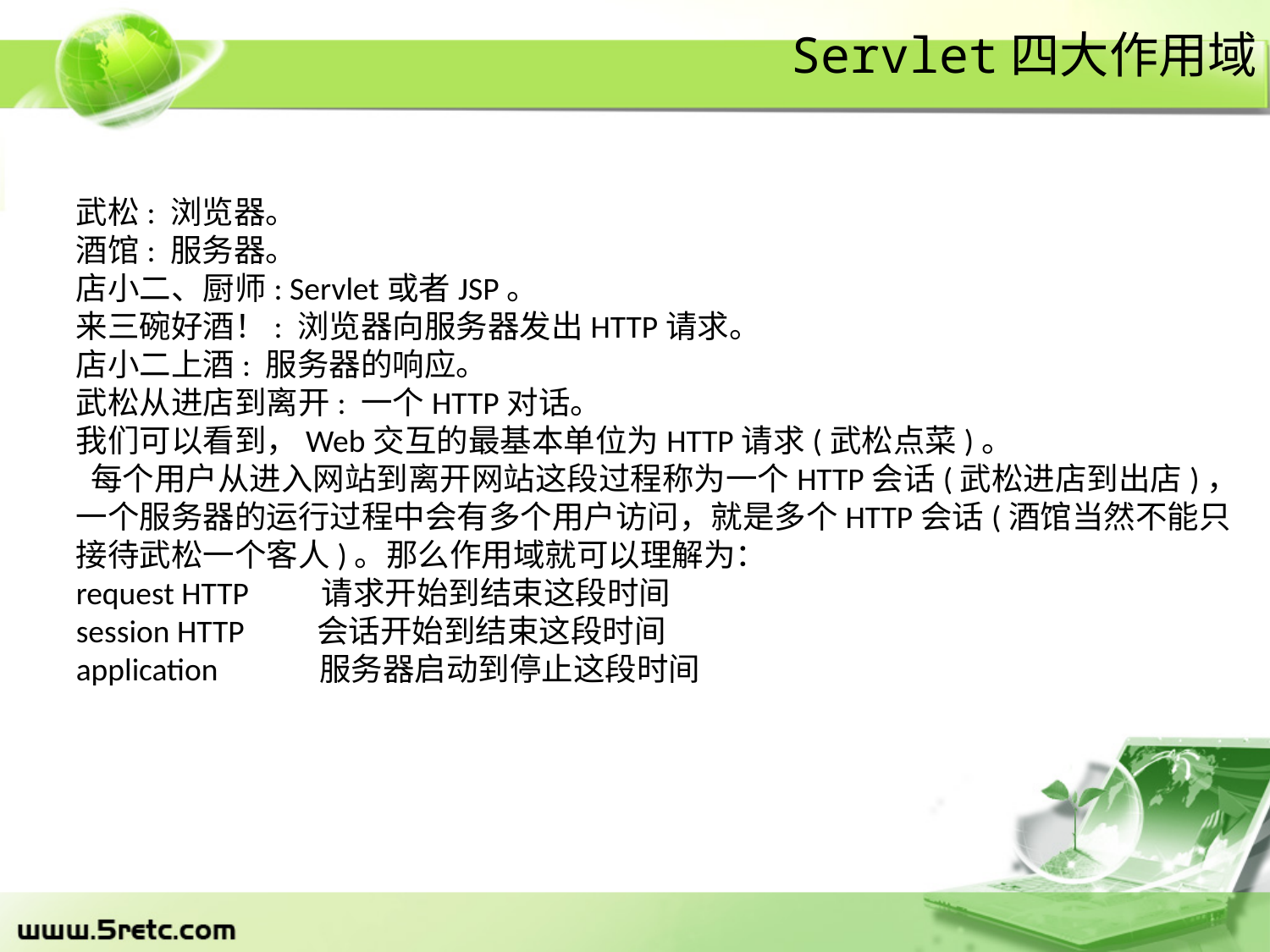

# Servlet四大作用域
武松: 浏览器。
酒馆: 服务器。
店小二、厨师: Servlet或者JSP。
来三碗好酒！: 浏览器向服务器发出HTTP请求。
店小二上酒: 服务器的响应。
武松从进店到离开: 一个HTTP对话。
我们可以看到，Web交互的最基本单位为HTTP请求(武松点菜)。
 每个用户从进入网站到离开网站这段过程称为一个HTTP会话(武松进店到出店)，
一个服务器的运行过程中会有多个用户访问，就是多个HTTP会话(酒馆当然不能只接待武松一个客人)。那么作用域就可以理解为：
request HTTP         请求开始到结束这段时间
session HTTP         会话开始到结束这段时间
application             服务器启动到停止这段时间